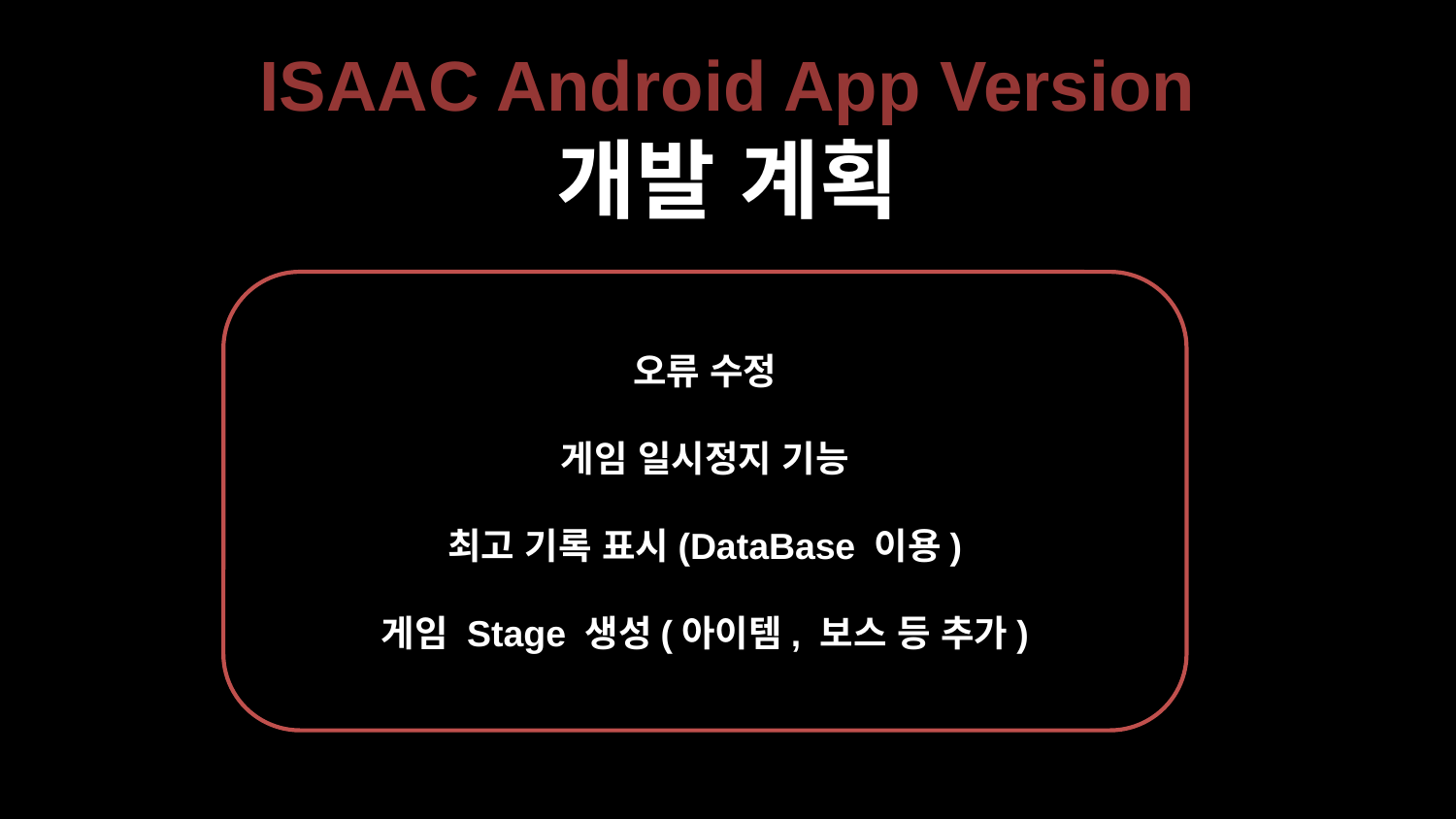

# ISAAC Android App Version 개발 계획
오류 수정

게임 일시정지 기능

최고 기록 표시(DataBase 이용)

게임 Stage 생성(아이템, 보스 등 추가)